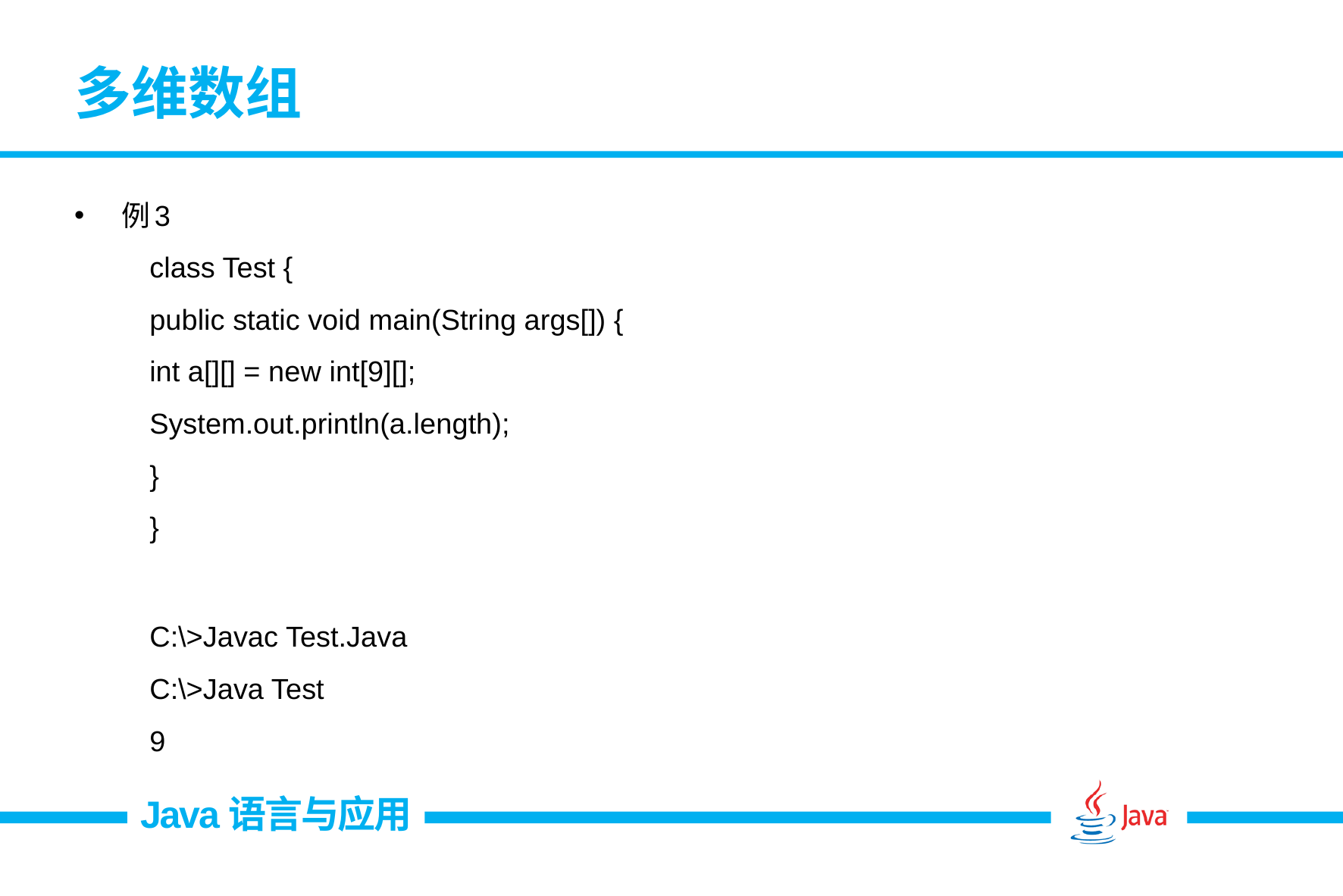

# 多维数组
例3
	class Test {
		public static void main(String args[]) {
			int a[][] = new int[9][];
			System.out.println(a.length);
		}
	}

	C:\>Javac Test.Java
	C:\>Java Test
	9